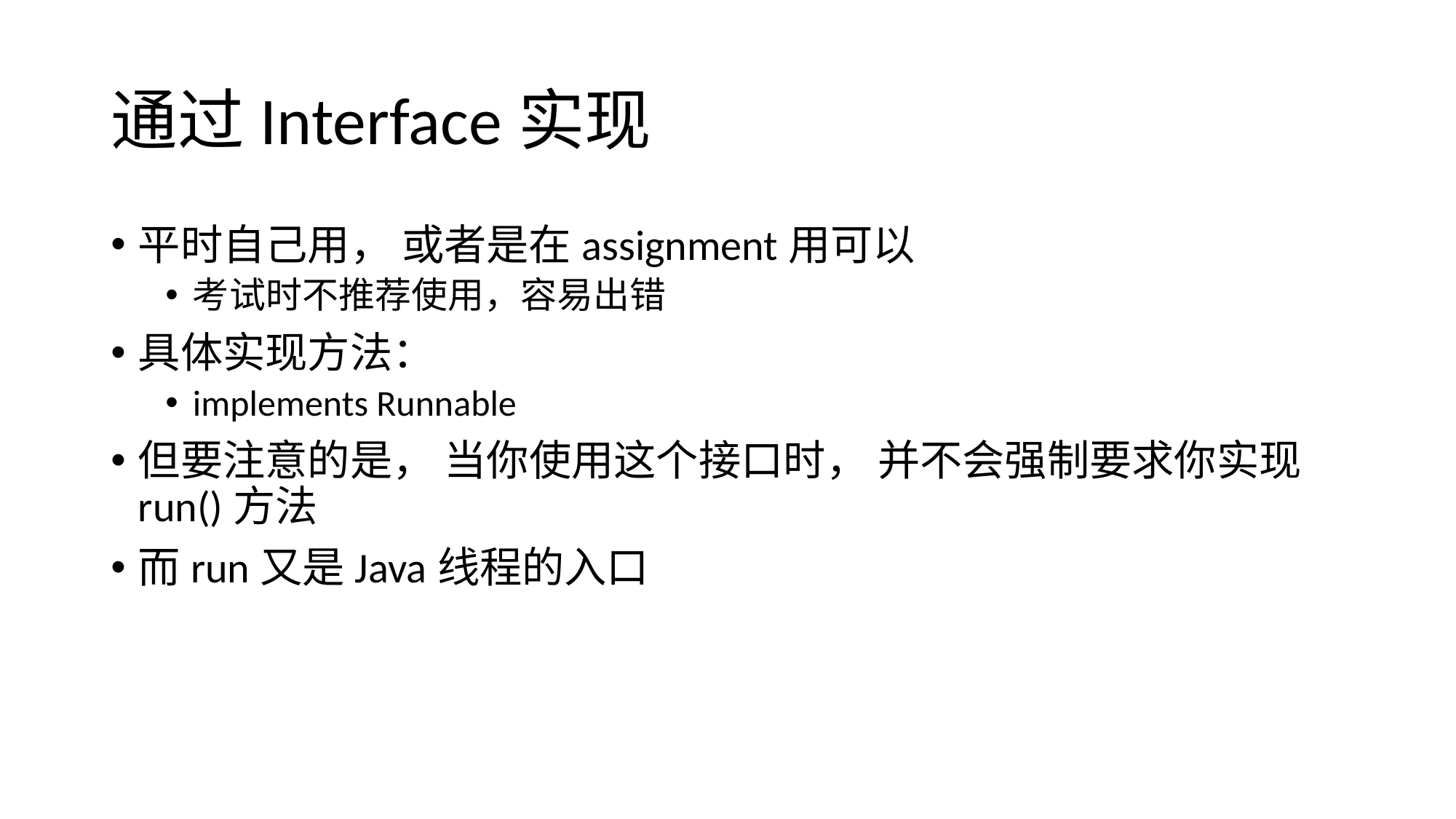

# 通过Interface实现
平时自己用， 或者是在assignment用可以
考试时不推荐使用，容易出错
具体实现方法：
implements Runnable
但要注意的是， 当你使用这个接口时， 并不会强制要求你实现run()方法
而run又是Java线程的入口